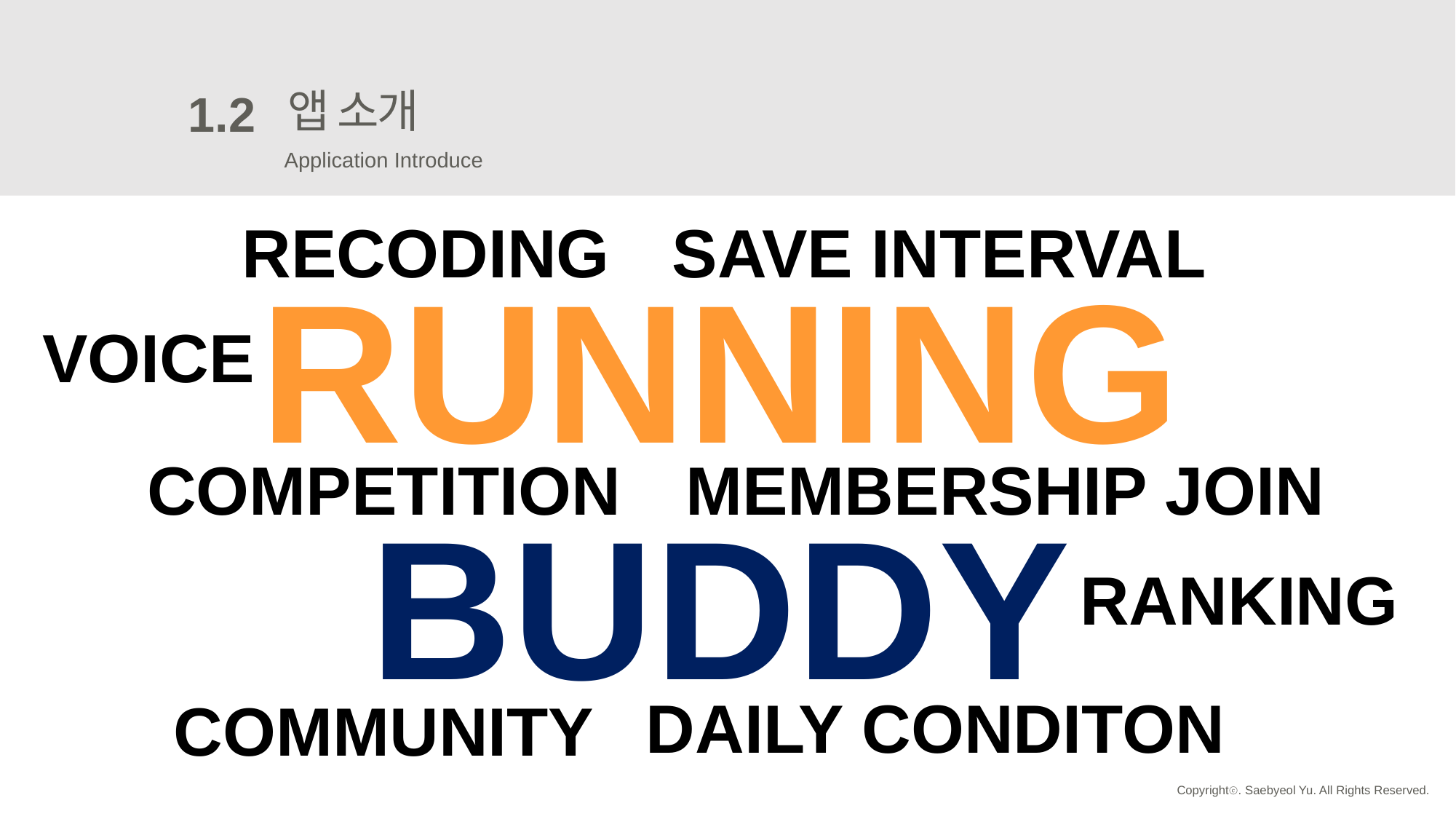

앱 소개
1.2
Application Introduce
RECODING
SAVE INTERVAL
RUNNING
BUDDY
VOICE
COMPETITION
MEMBERSHIP JOIN
RANKING
DAILY CONDITON
COMMUNITY